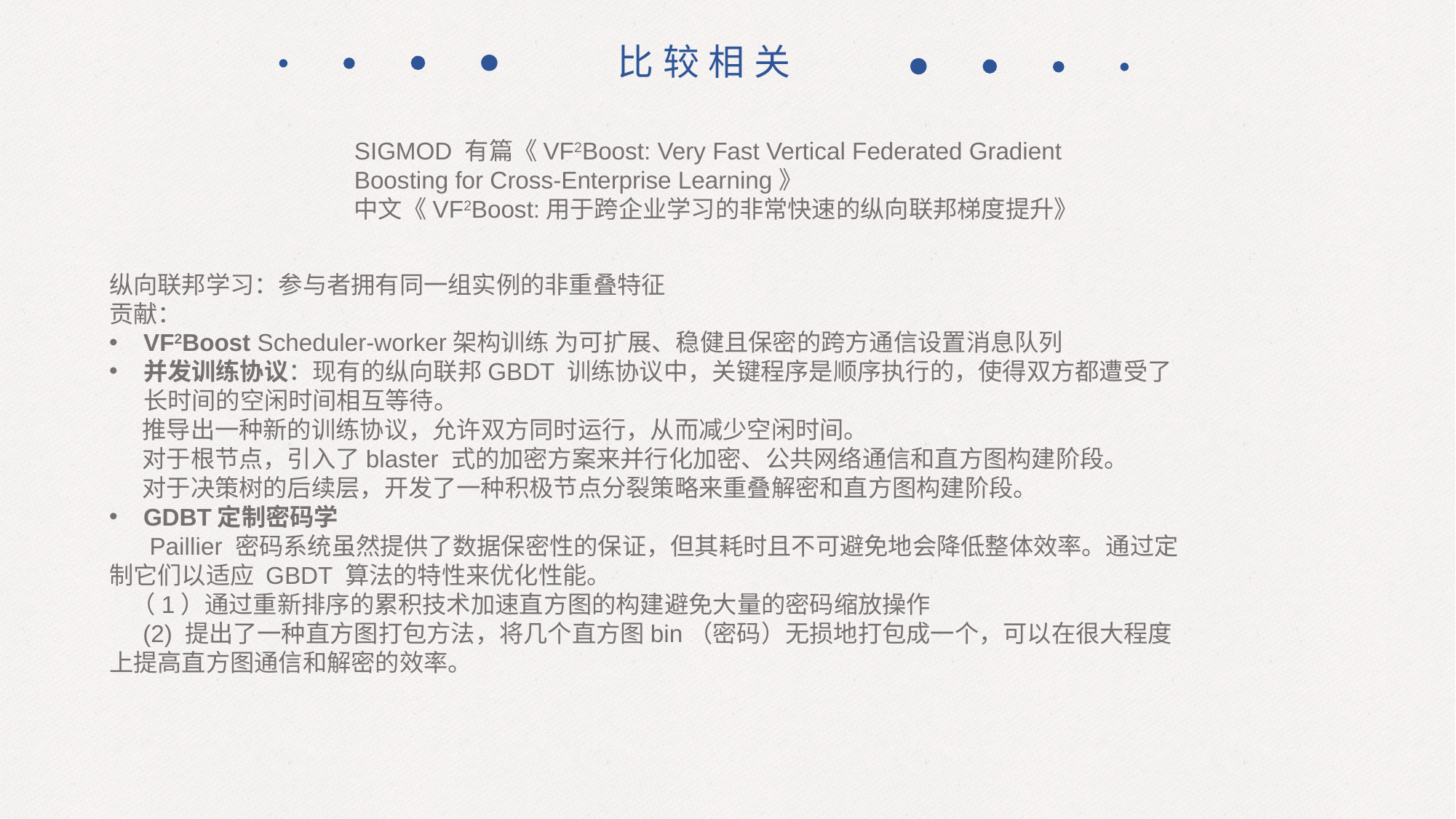

比较相关

SIGMOD 有篇《VF2Boost: Very Fast Vertical Federated Gradient Boosting for Cross-Enterprise Learning》
中文《VF2Boost:用于跨企业学习的非常快速的纵向联邦梯度提升》
纵向联邦学习：参与者拥有同一组实例的非重叠特征
贡献：
VF2Boost Scheduler-worker架构训练 为可扩展、稳健且保密的跨方通信设置消息队列
并发训练协议：现有的纵向联邦GBDT 训练协议中，关键程序是顺序执行的，使得双方都遭受了长时间的空闲时间相互等待。
     推导出一种新的训练协议，允许双方同时运行，从而减少空闲时间。
     对于根节点，引入了blaster 式的加密方案来并行化加密、公共网络通信和直方图构建阶段。
     对于决策树的后续层，开发了一种积极节点分裂策略来重叠解密和直方图构建阶段。
GDBT定制密码学
      Paillier 密码系统虽然提供了数据保密性的保证，但其耗时且不可避免地会降低整体效率。通过定制它们以适应 GBDT 算法的特性来优化性能。
   （1）通过重新排序的累积技术加速直方图的构建避免大量的密码缩放操作
     (2) 提出了一种直方图打包方法，将几个直方图bin（密码）无损地打包成一个，可以在很大程度上提高直方图通信和解密的效率。